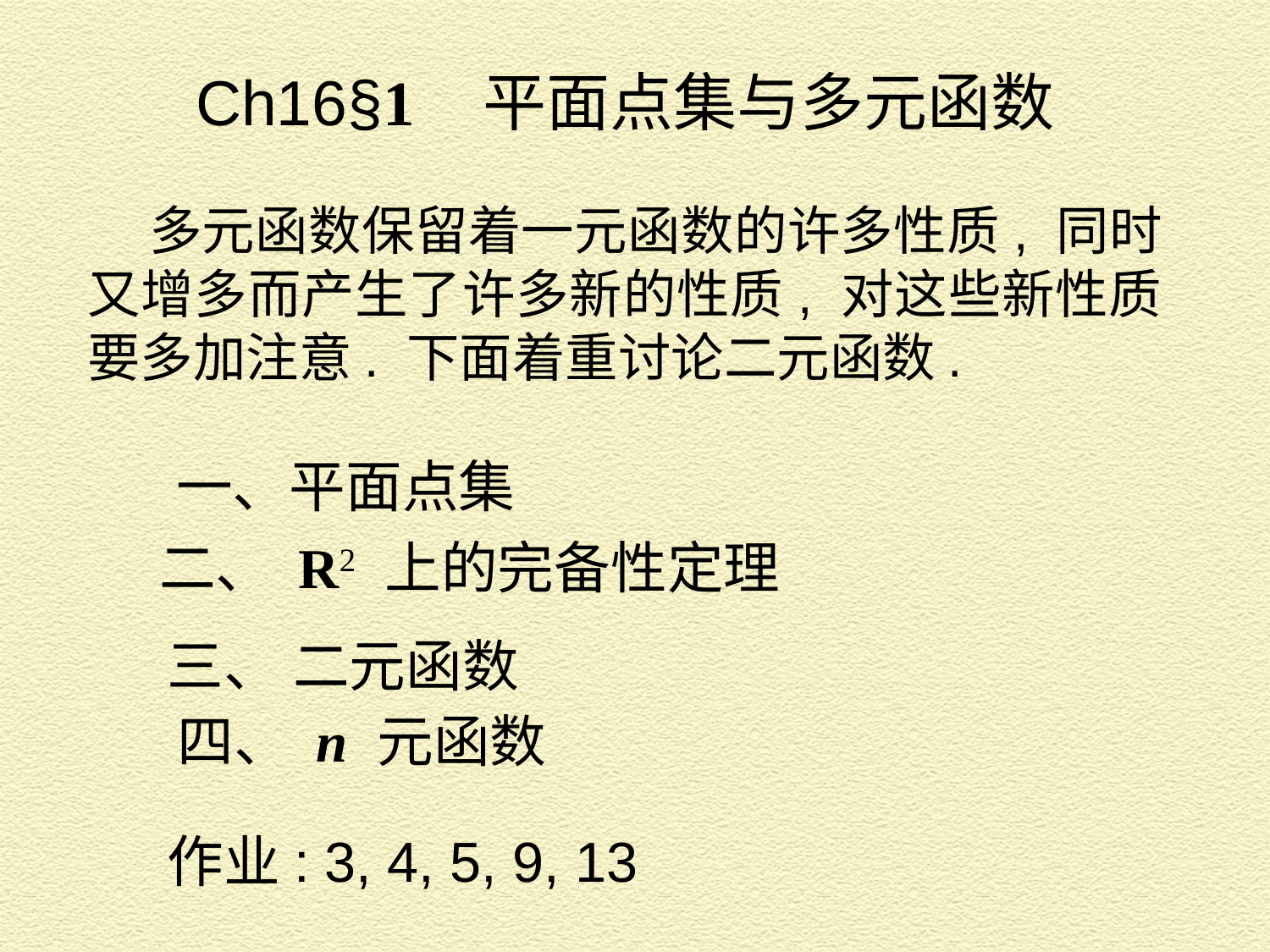

Ch16§1   平面点集与多元函数
    多元函数保留着一元函数的许多性质, 同时又增多而产生了许多新的性质, 对这些新性质要多加注意. 下面着重讨论二元函数.
一、平面点集
二、 R2 上的完备性定理
三、 二元函数
四、 n 元函数
作业: 3, 4, 5, 9, 13